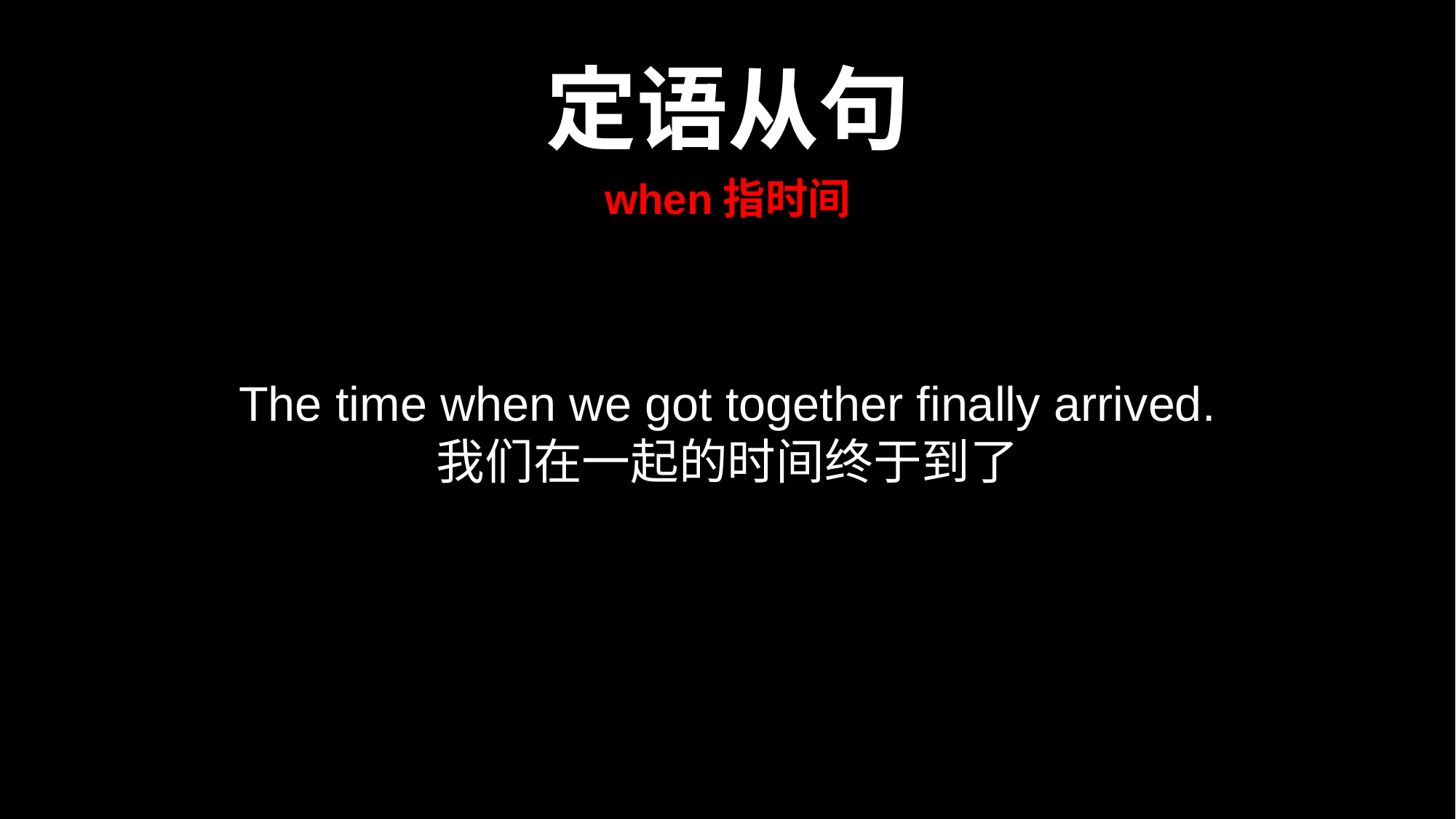

定语从句
when指时间
The time when we got together finally arrived.
我们在一起的时间终于到了